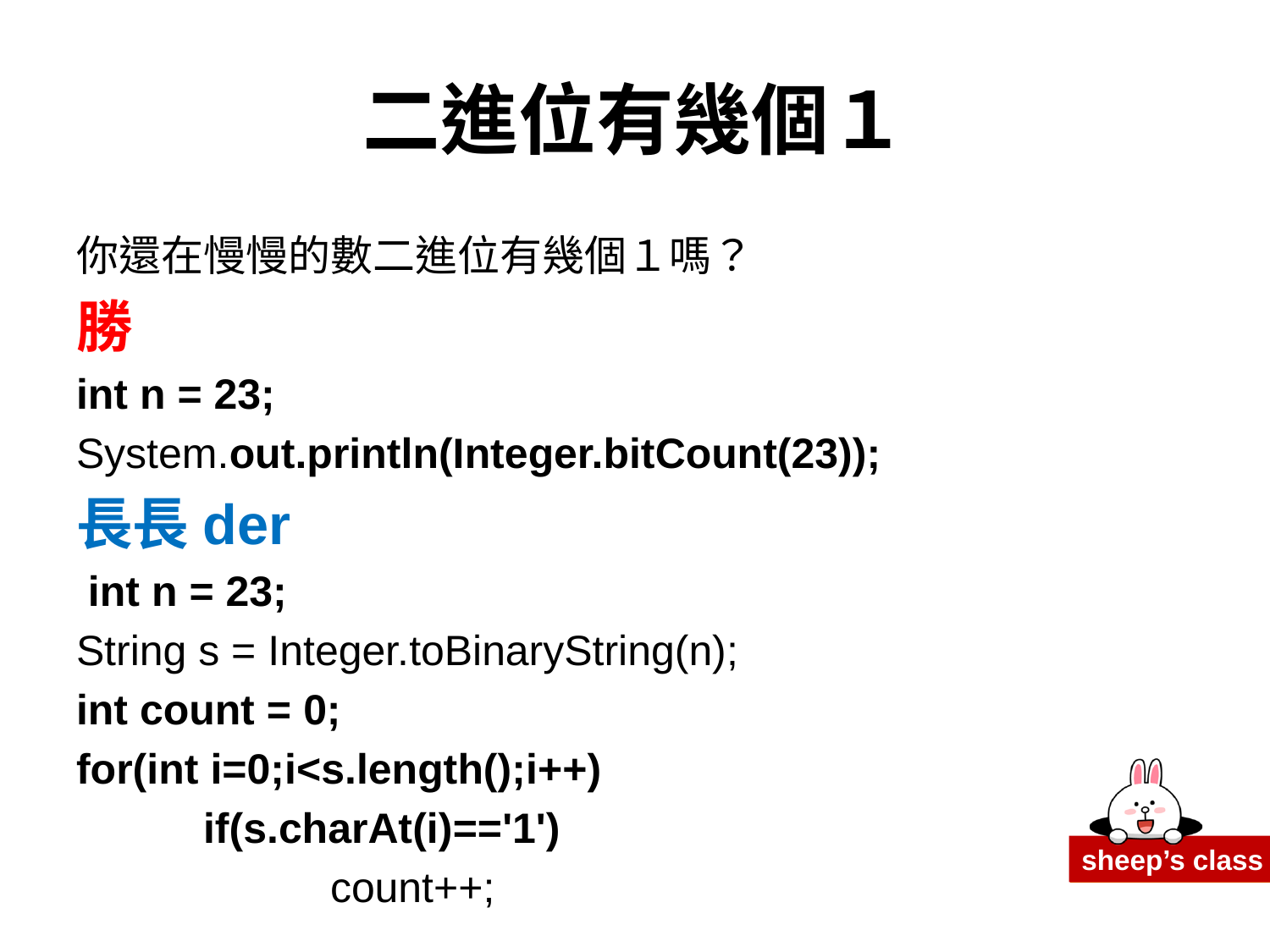

# 二進位有幾個１
你還在慢慢的數二進位有幾個１嗎？
勝
int n = 23;
System.out.println(Integer.bitCount(23));
長長der
 int n = 23;
String s = Integer.toBinaryString(n);
int count = 0;
for(int i=0;i<s.length();i++)
	if(s.charAt(i)=='1')
    		count++;